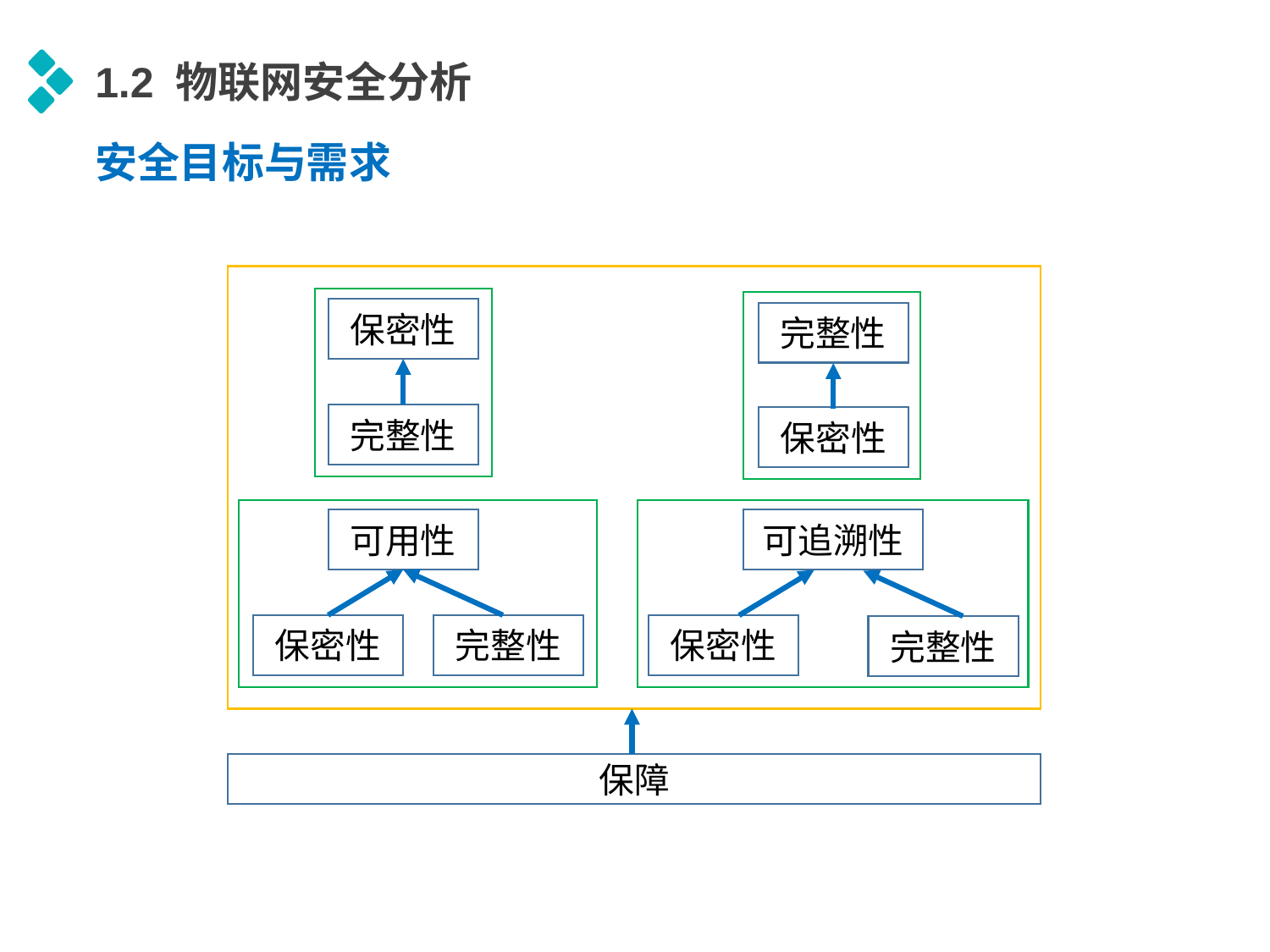

1.2 物联网安全分析

安全目标与需求

保密性
完整性
完整性
保密性

可用性
可追溯性
保密性
完整性
保密性
完整性
保障
延时符